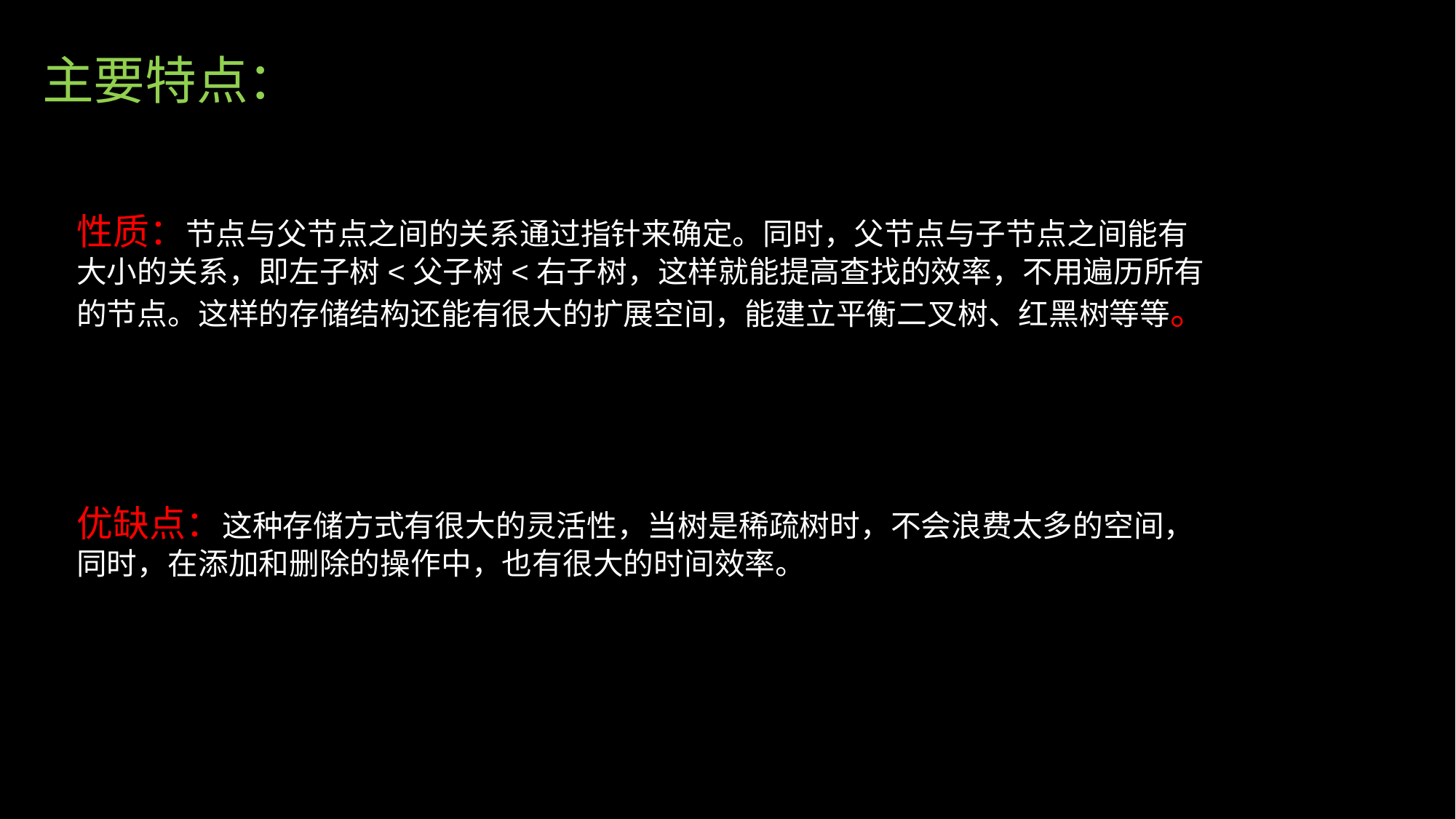

# 主要特点：
性质：节点与父节点之间的关系通过指针来确定。同时，父节点与子节点之间能有大小的关系，即左子树<父子树<右子树，这样就能提高查找的效率，不用遍历所有的节点。这样的存储结构还能有很大的扩展空间，能建立平衡二叉树、红黑树等等。
优缺点：这种存储方式有很大的灵活性，当树是稀疏树时，不会浪费太多的空间，同时，在添加和删除的操作中，也有很大的时间效率。